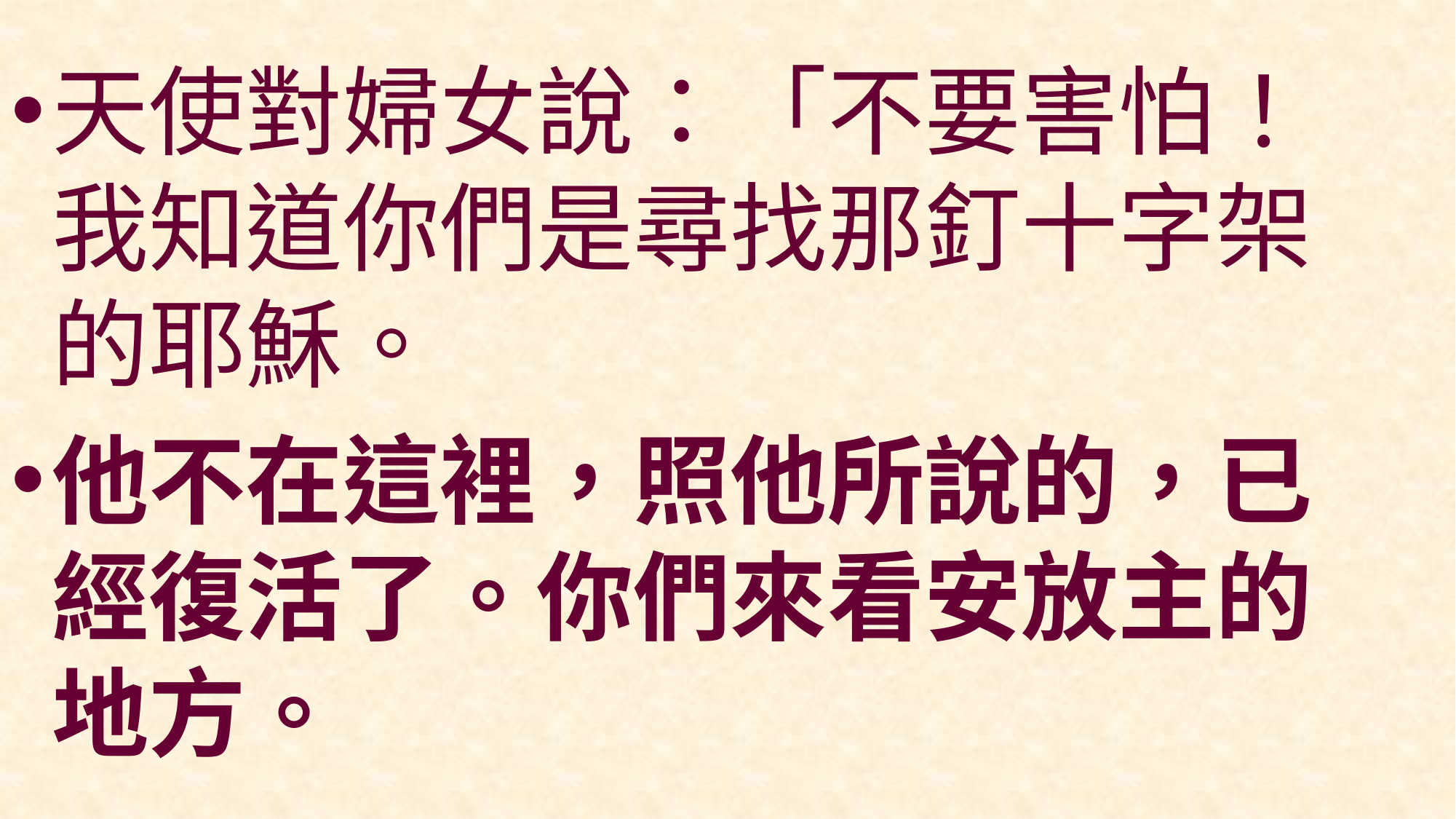

天使對婦女說：「不要害怕！我知道你們是尋找那釘十字架的耶穌。
他不在這裡，照他所說的，已經復活了。你們來看安放主的地方。